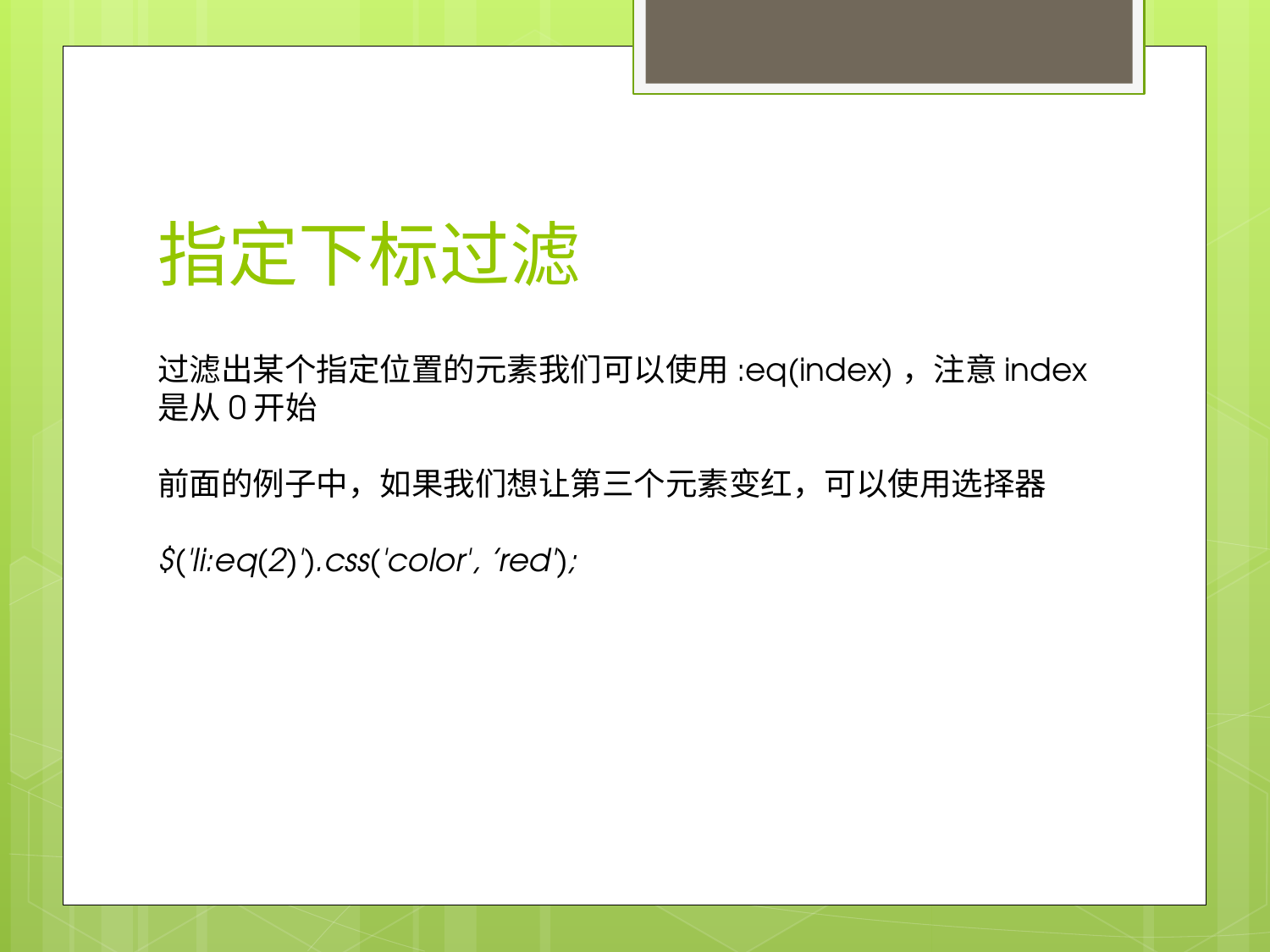

# 指定下标过滤
过滤出某个指定位置的元素我们可以使用:eq(index)，注意index是从0开始

前面的例子中，如果我们想让第三个元素变红，可以使用选择器

$('li:eq(2)').css('color', ’red');